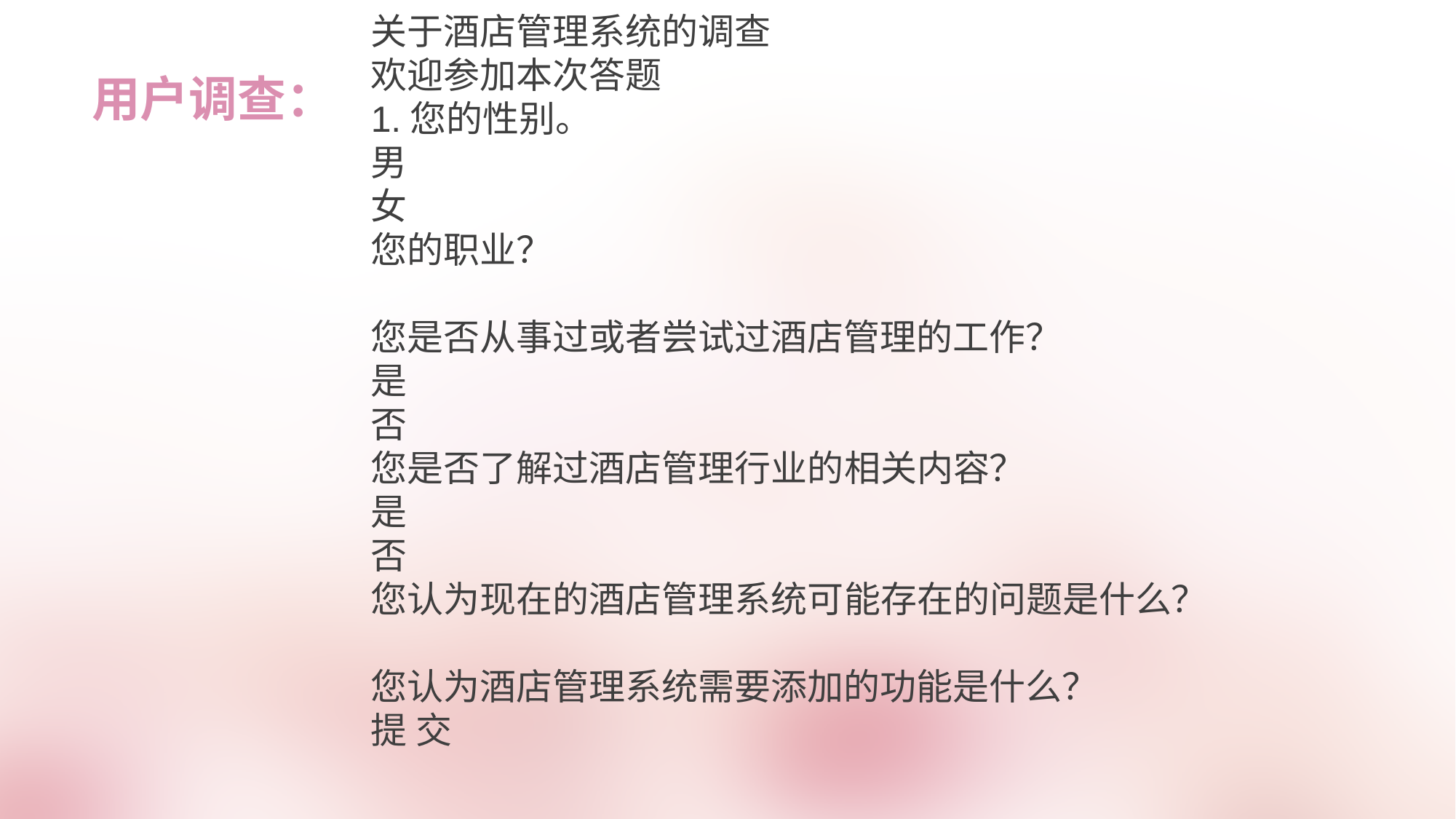

关于酒店管理系统的调查
欢迎参加本次答题
1.您的性别。
男
女
您的职业？

您是否从事过或者尝试过酒店管理的工作？
是
否
您是否了解过酒店管理行业的相关内容？
是
否
您认为现在的酒店管理系统可能存在的问题是什么？

您认为酒店管理系统需要添加的功能是什么？
提 交
用户调查：